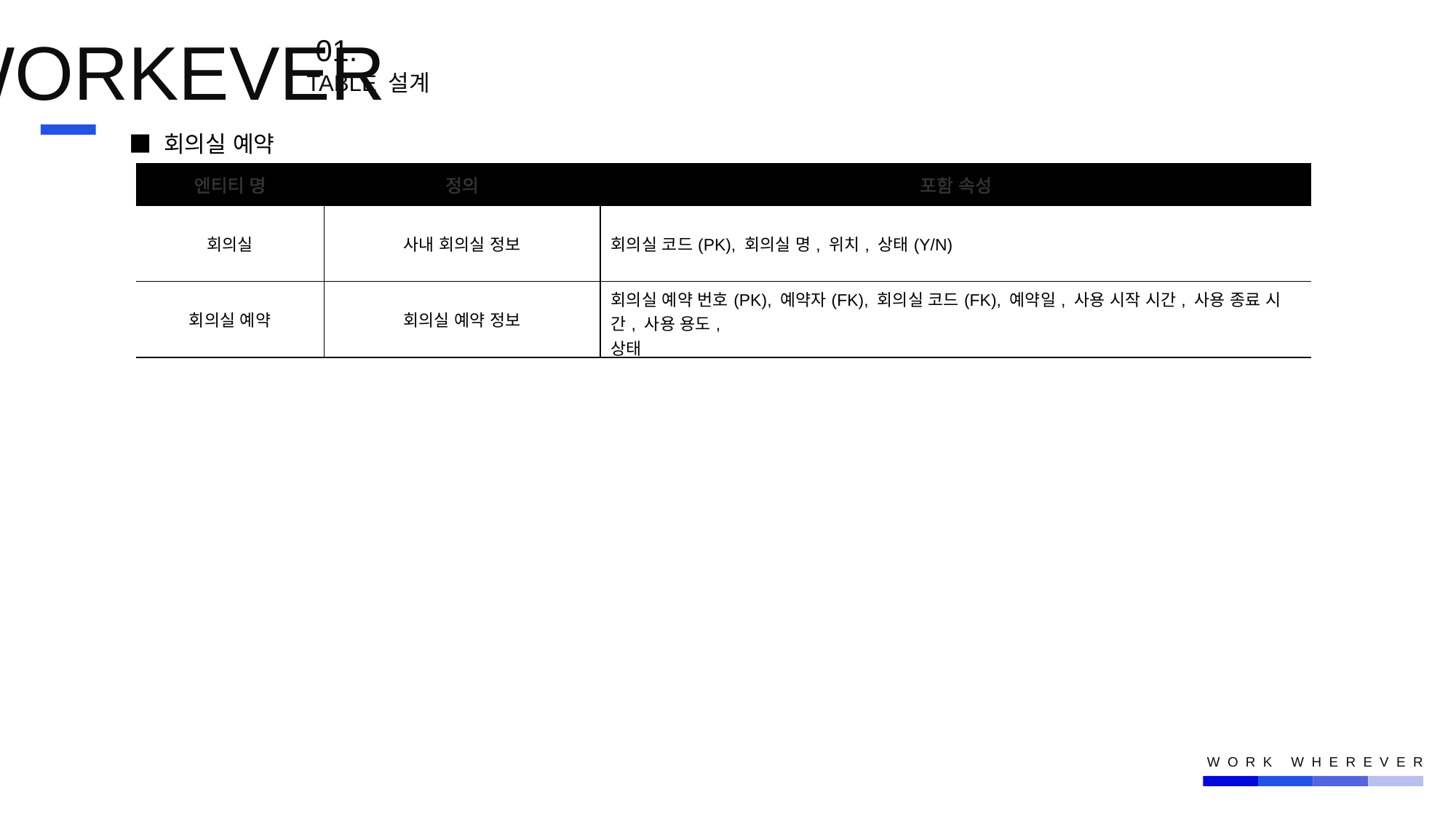

WORKEVER
01.
TABLE 설계

■ 회의실 예약
| 엔티티 명 | 정의 | 포함 속성 |
| --- | --- | --- |
| 회의실 | 사내 회의실 정보 | 회의실 코드(PK), 회의실 명, 위치, 상태(Y/N) |
| 회의실 예약 | 회의실 예약 정보 | 회의실 예약 번호(PK), 예약자(FK), 회의실 코드(FK), 예약일, 사용 시작 시간, 사용 종료 시간, 사용 용도, 상태 |
WORK WHEREVER